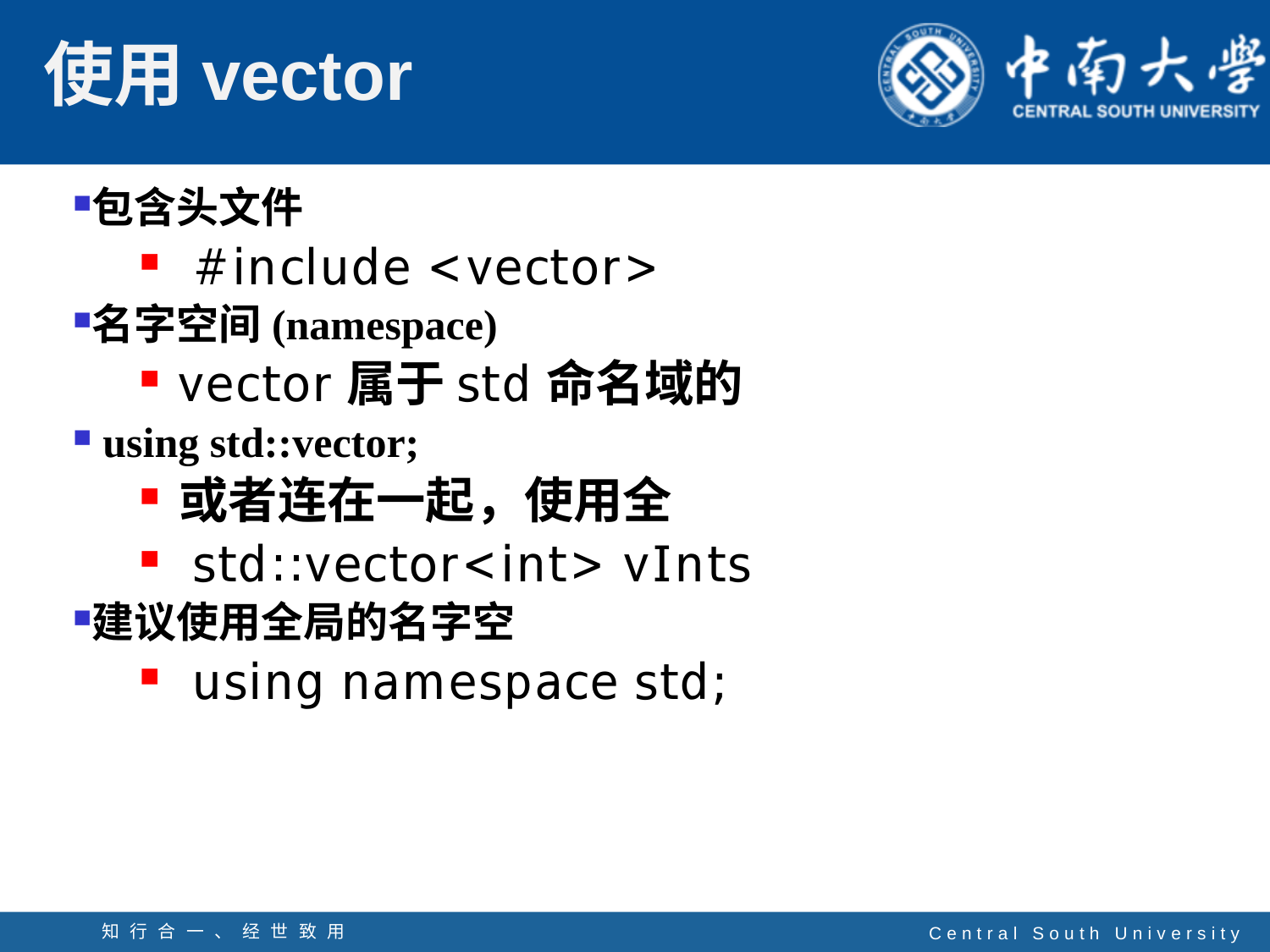

包含头文件
 #include <vector>
名字空间(namespace)
vector属于std命名域的
 using std::vector;
或者连在一起，使用全
 std::vector<int> vInts
建议使用全局的名字空
 using namespace std;

知行合一、经世致用
自强不息 厚德载物
Central South University
21